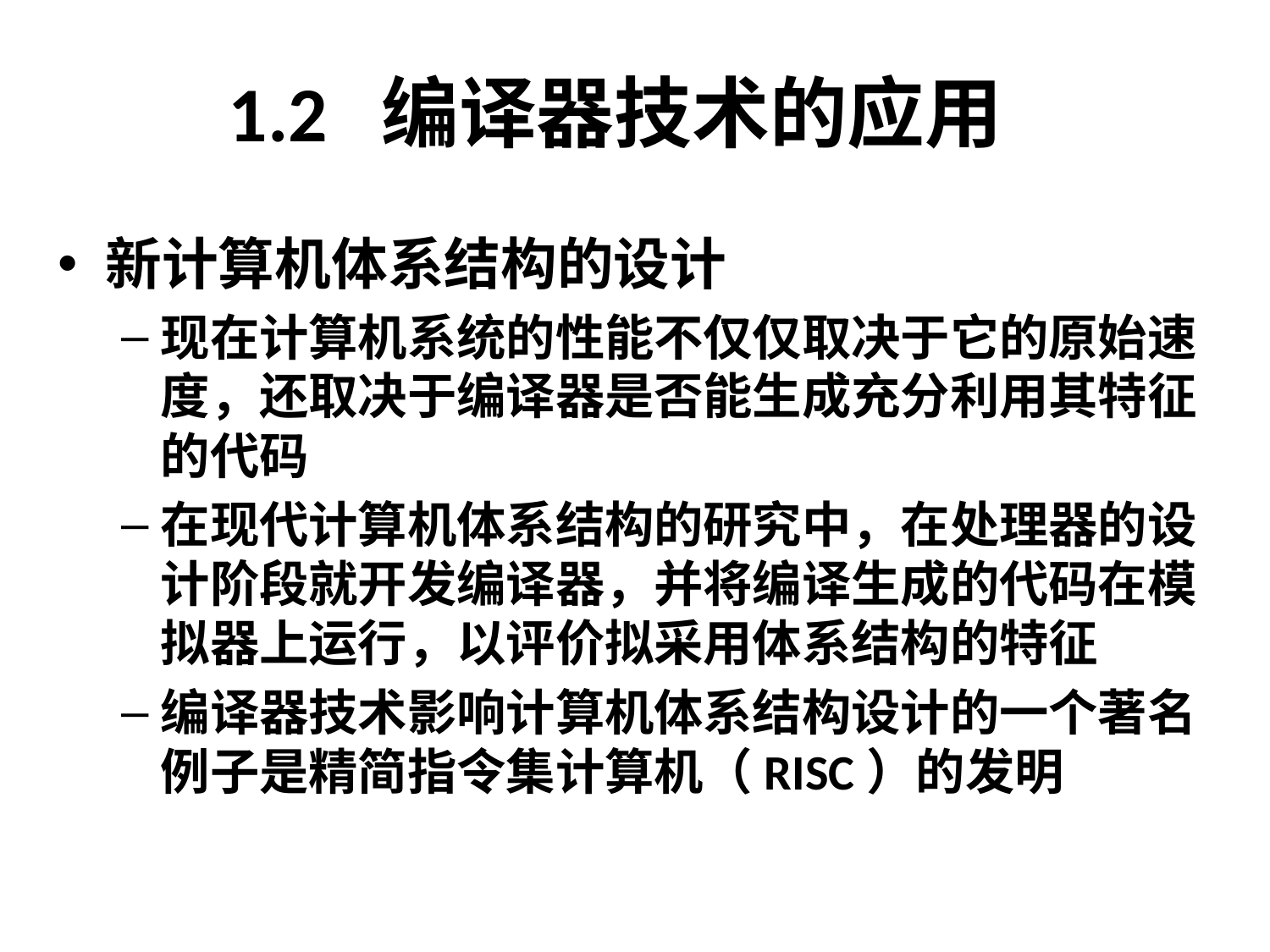

# 1.2  编译器技术的应用
新计算机体系结构的设计
现在计算机系统的性能不仅仅取决于它的原始速度，还取决于编译器是否能生成充分利用其特征的代码
在现代计算机体系结构的研究中，在处理器的设计阶段就开发编译器，并将编译生成的代码在模拟器上运行，以评价拟采用体系结构的特征
编译器技术影响计算机体系结构设计的一个著名例子是精简指令集计算机（RISC）的发明